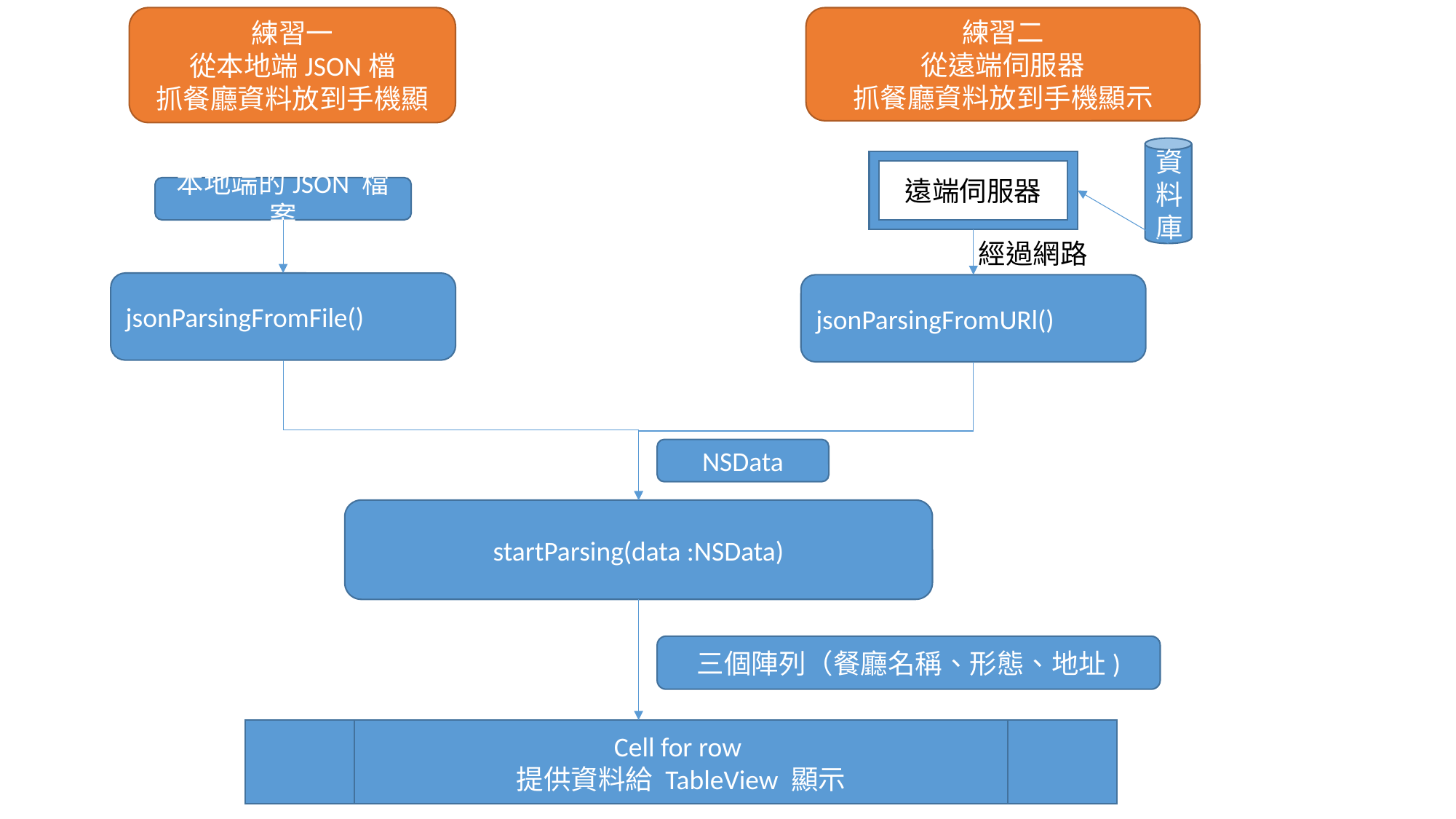

練習一
從本地端JSON檔
抓餐廳資料放到手機顯
練習二
從遠端伺服器
抓餐廳資料放到手機顯示
資料庫
遠端伺服器
本地端的JSON 檔案
經過網路
jsonParsingFromFile()
jsonParsingFromURl()
NSData
startParsing(data :NSData)
三個陣列（餐廳名稱、形態、地址)
Cell for row
提供資料給 TableView 顯示